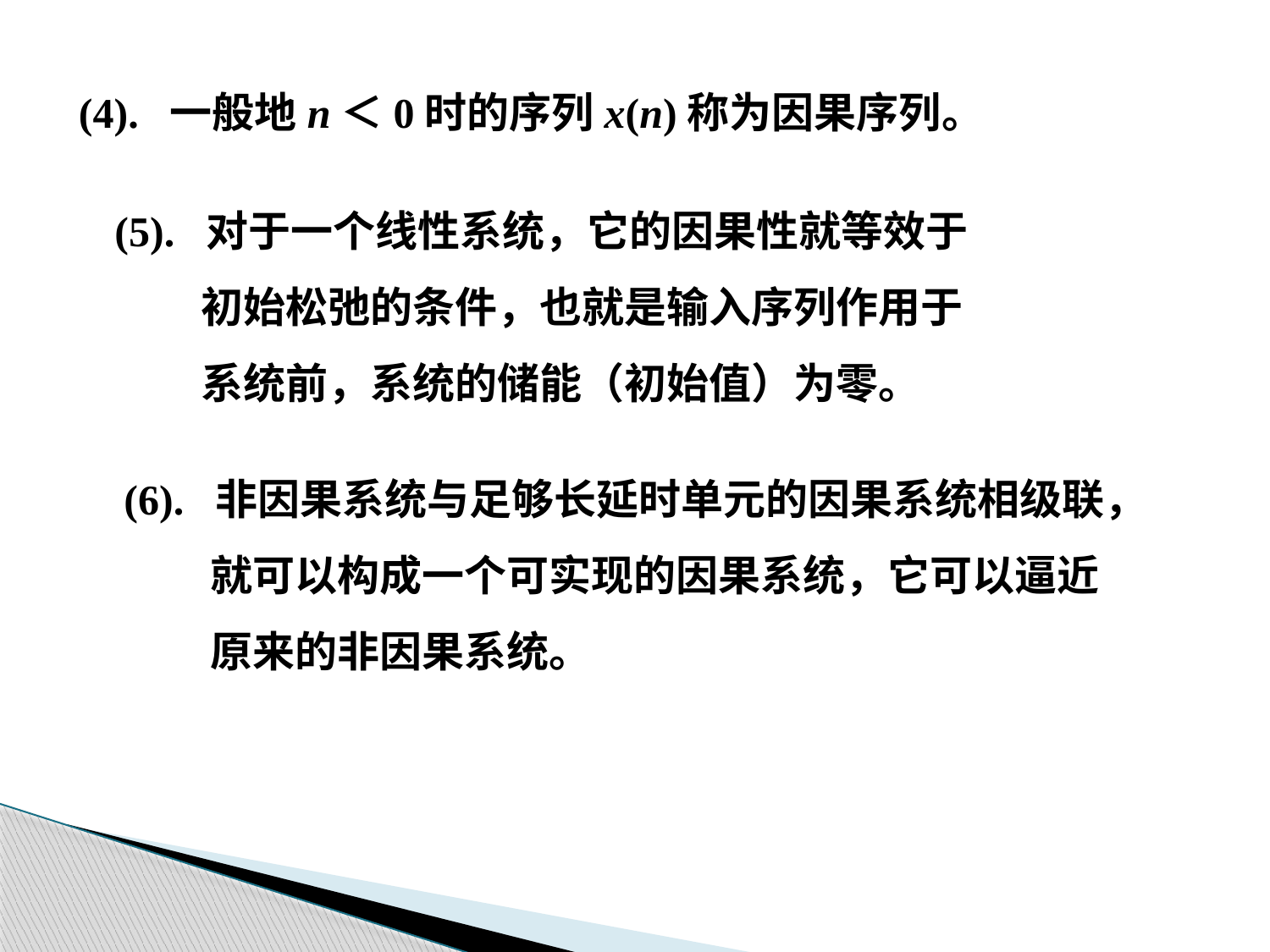

(4).  一般地n＜0时的序列x(n)称为因果序列。
(5).  对于一个线性系统，它的因果性就等效于
        初始松弛的条件，也就是输入序列作用于
        系统前，系统的储能（初始值）为零。
(6).  非因果系统与足够长延时单元的因果系统相级联，
        就可以构成一个可实现的因果系统，它可以逼近
        原来的非因果系统。